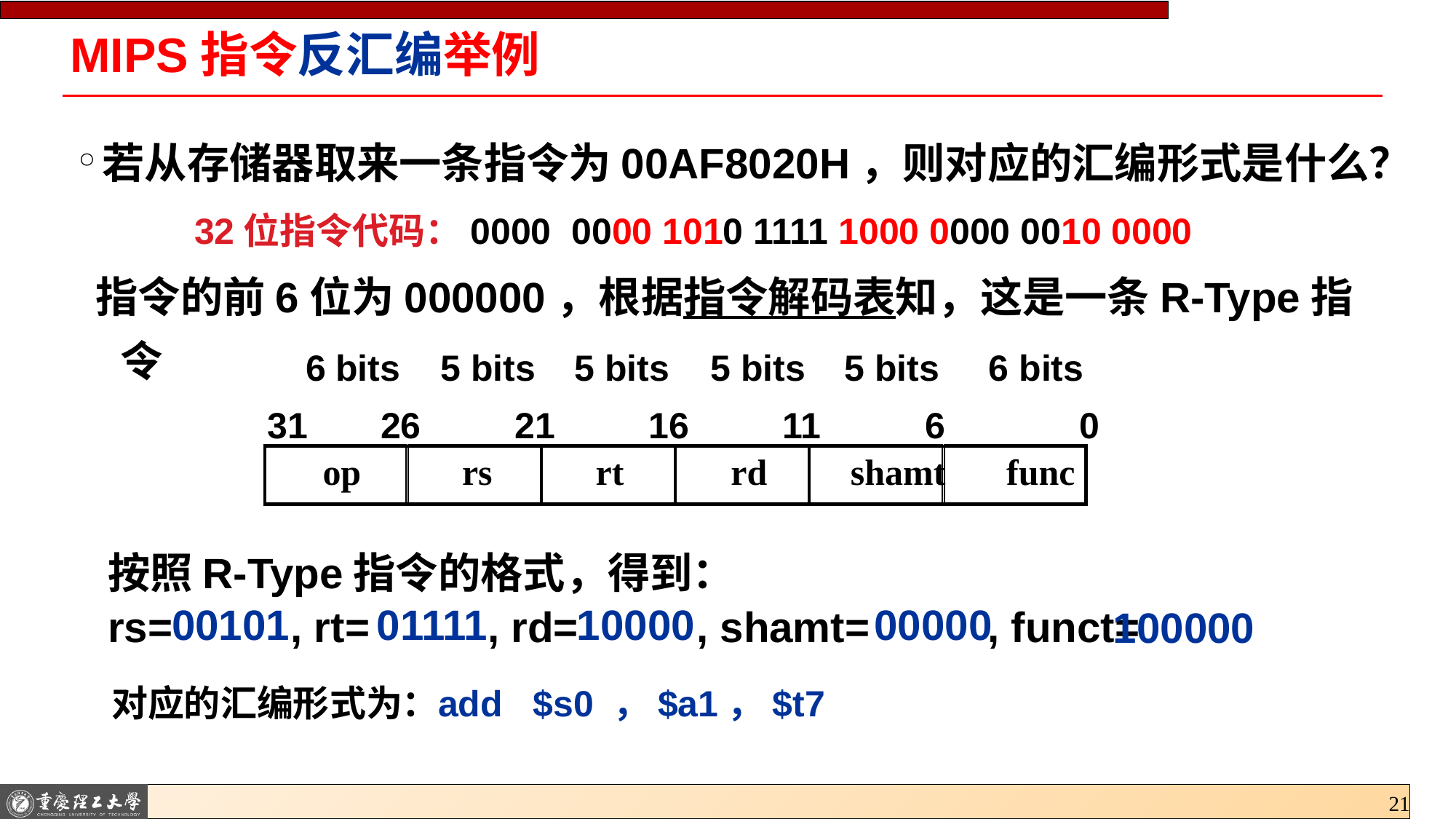

# MIPS指令反汇编举例
若从存储器取来一条指令为00AF8020H，则对应的汇编形式是什么？

32位指令代码：0000  0000 1010 1111 1000 0000 0010 0000
指令的前6位为000000，根据指令解码表知，这是一条R-Type指令
6 bits
5 bits
5 bits
5 bits
5 bits
6 bits
31
26
21
16
11
6
0
op

rs

rt

rd

shamt

func

按照R-Type指令的格式，得到：
rs=          , rt=          , rd=          , shamt=          , funct=
00101
01111
10000
00000
100000
对应的汇编形式为：
add   $s0 ，$a1，$t7